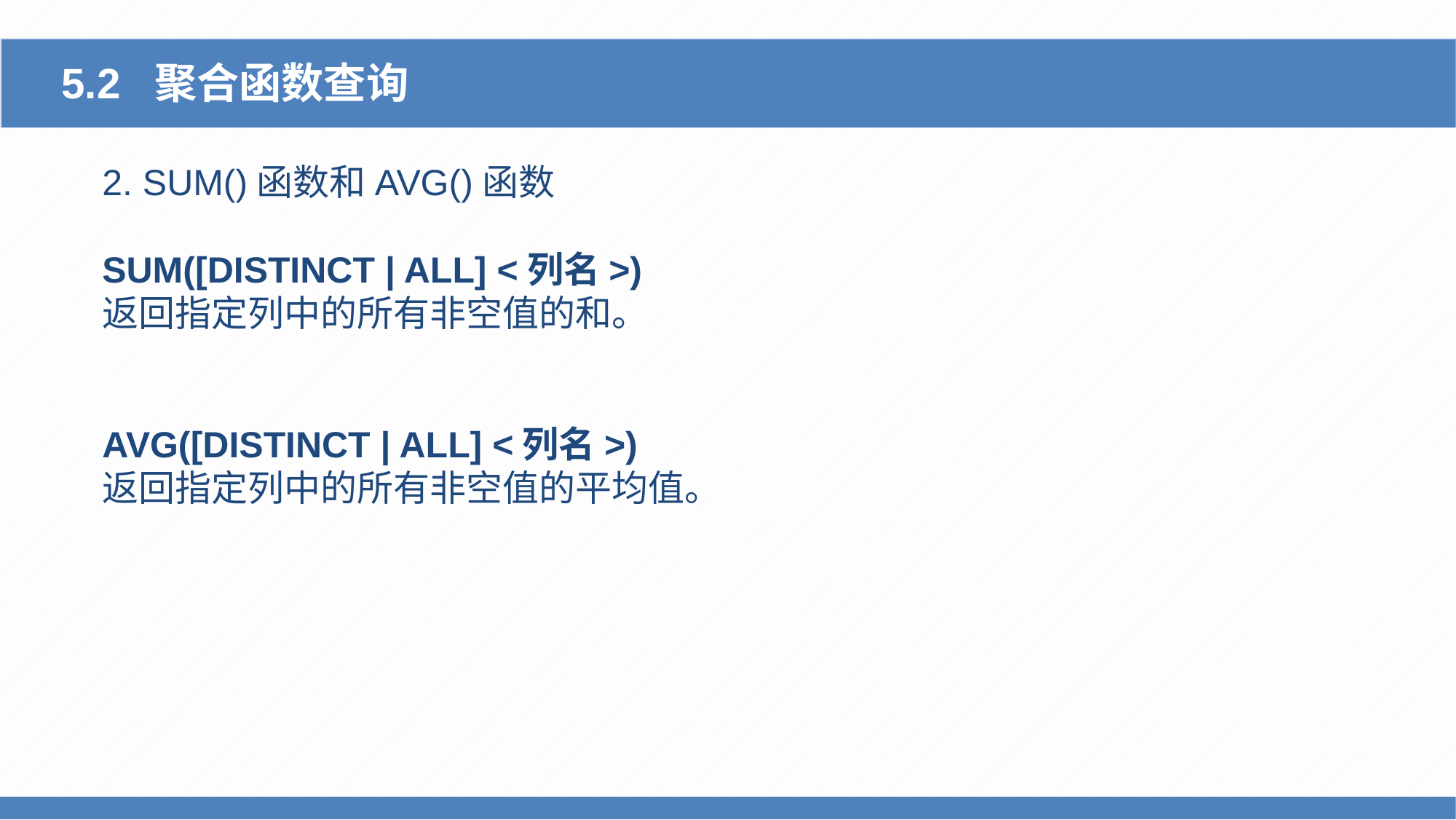

5.2  聚合函数查询
2. SUM()函数和AVG()函数

SUM([DISTINCT | ALL] <列名>)
返回指定列中的所有非空值的和。

AVG([DISTINCT | ALL] <列名>)
返回指定列中的所有非空值的平均值。